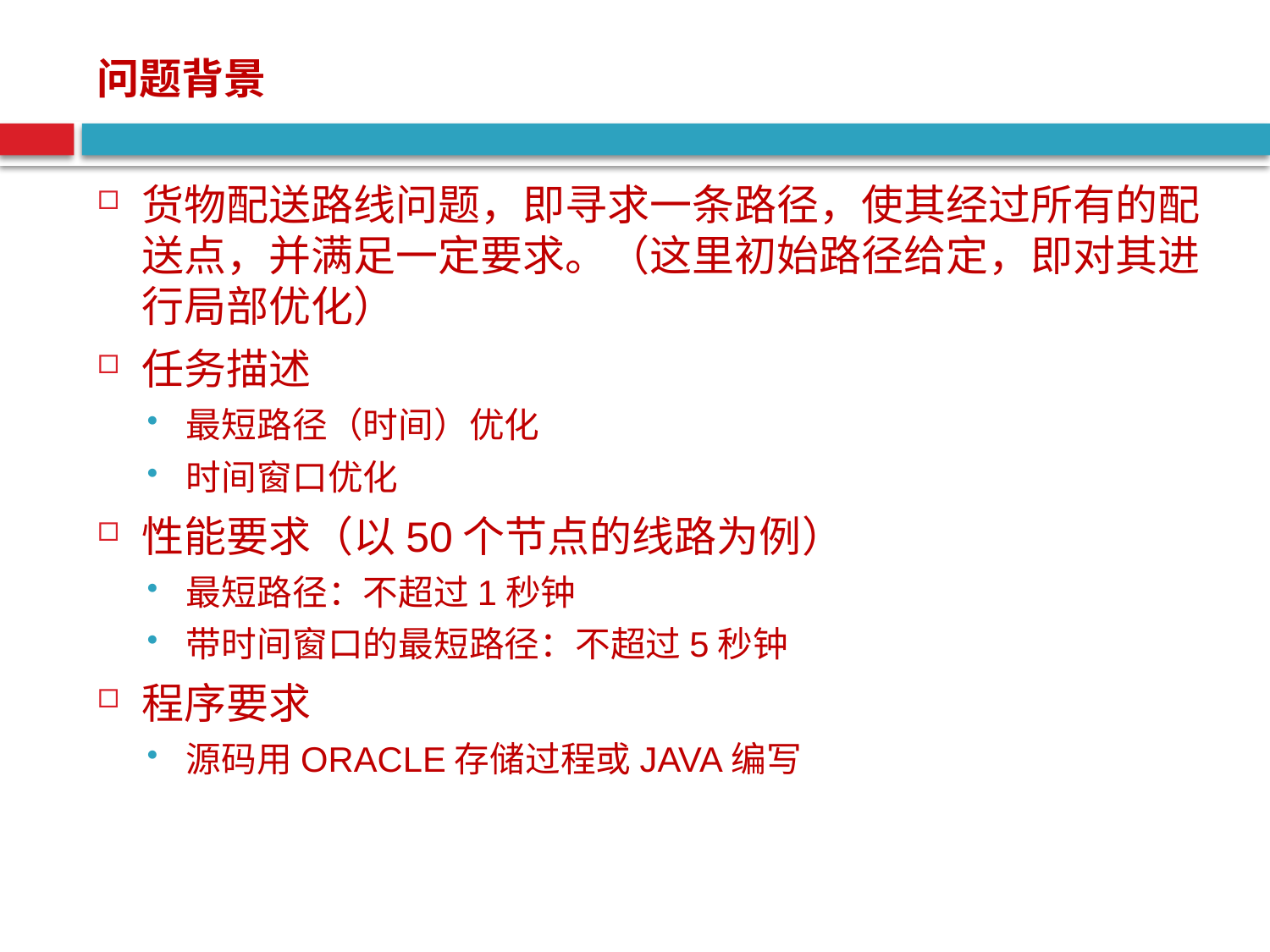

# 问题背景
货物配送路线问题，即寻求一条路径，使其经过所有的配送点，并满足一定要求。（这里初始路径给定，即对其进行局部优化）
任务描述
最短路径（时间）优化
时间窗口优化
性能要求（以50个节点的线路为例）
最短路径：不超过1秒钟
带时间窗口的最短路径：不超过5秒钟
程序要求
源码用ORACLE存储过程或JAVA编写